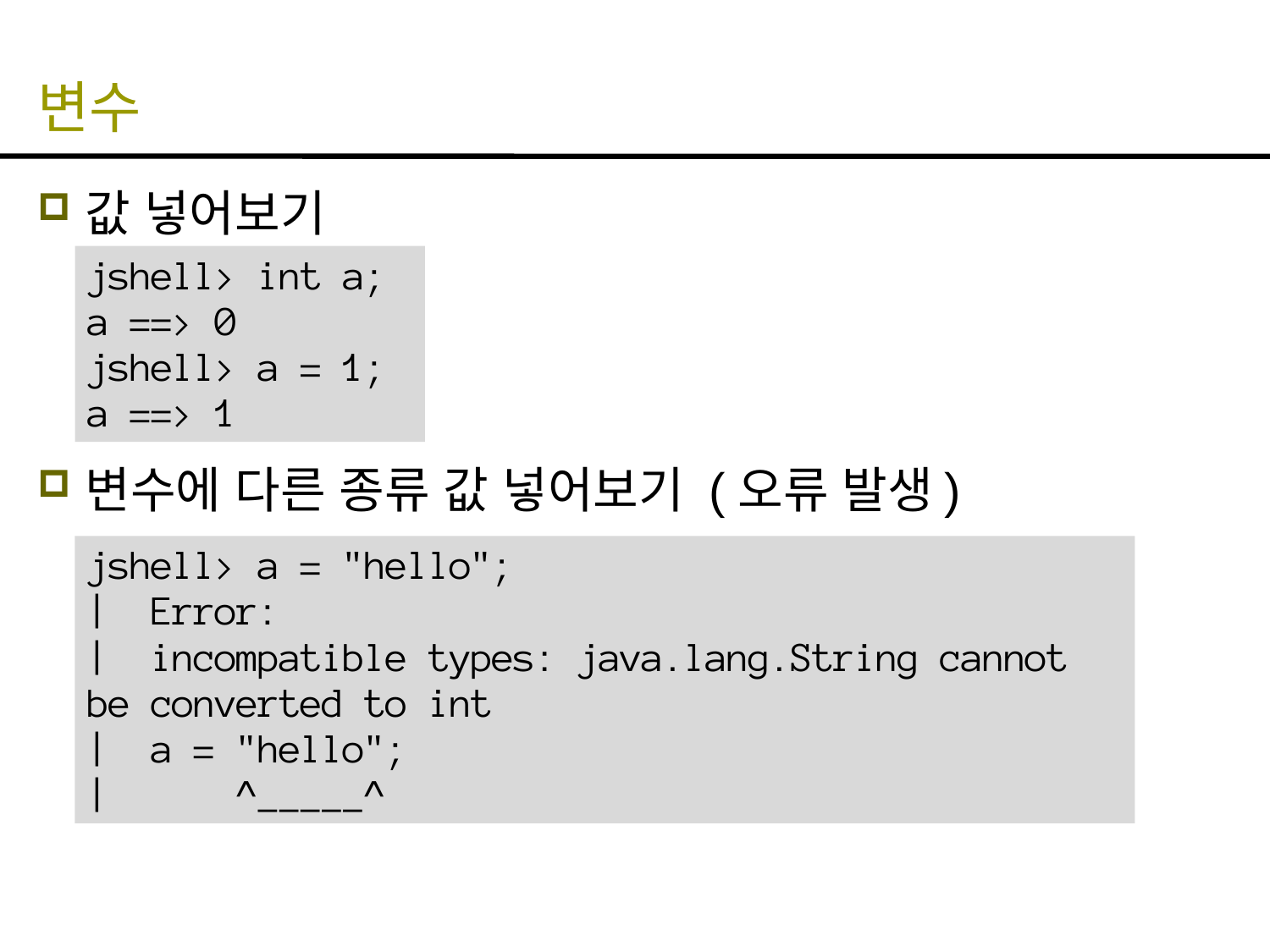

# 변수
값 넣어보기

변수에 다른 종류 값 넣어보기 (오류 발생)
jshell> int a;
a ==> 0
jshell> a = 1;
a ==> 1
jshell> a = "hello";
|  Error:
|  incompatible types: java.lang.String cannot be converted to int
|  a = "hello";
|      ^_____^